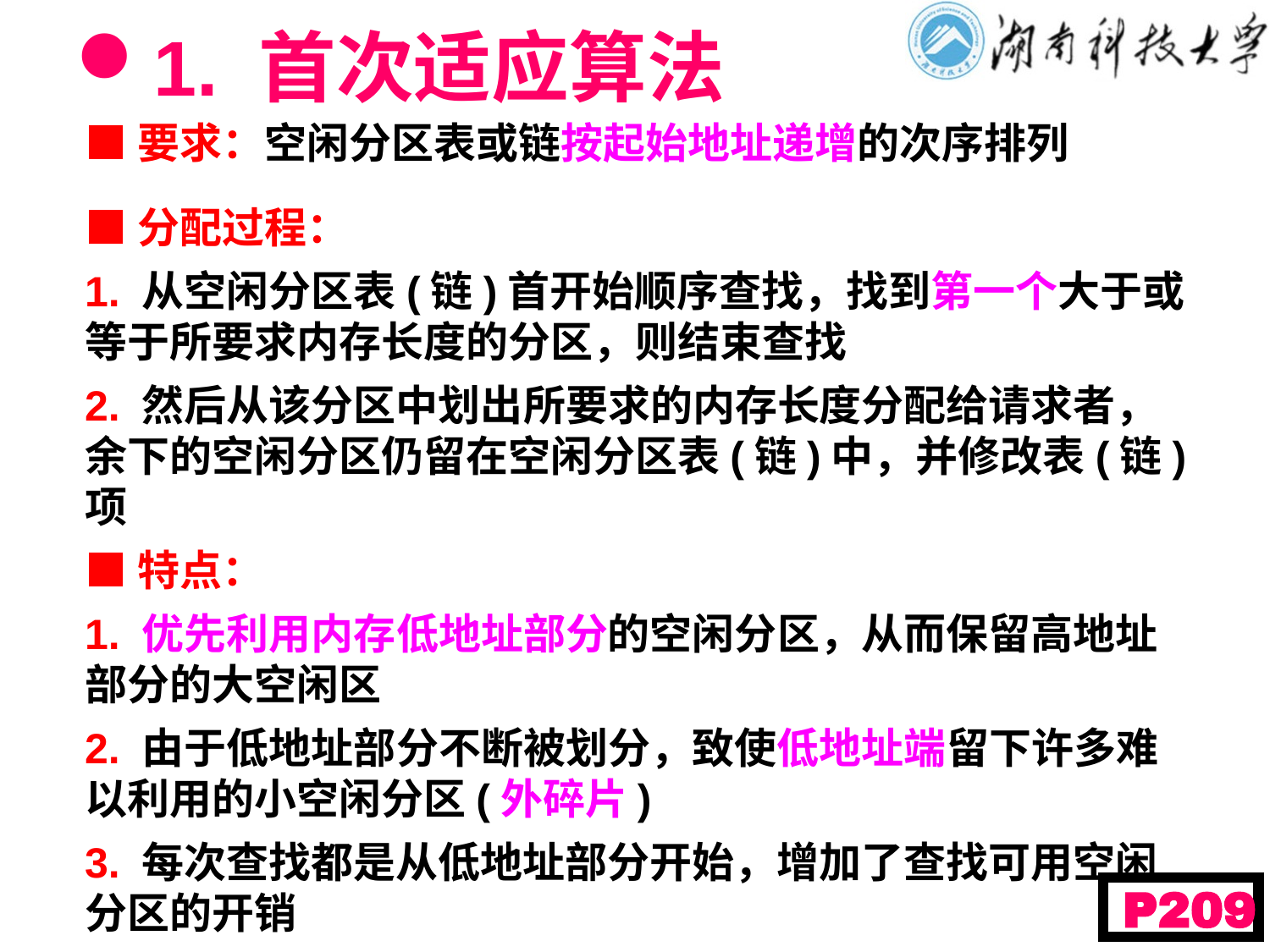

# 1. 首次适应算法
■要求：空闲分区表或链按起始地址递增的次序排列
■分配过程：
1. 从空闲分区表(链)首开始顺序查找，找到第一个大于或等于所要求内存长度的分区，则结束查找
2. 然后从该分区中划出所要求的内存长度分配给请求者，余下的空闲分区仍留在空闲分区表(链)中，并修改表(链)项
■特点：
1. 优先利用内存低地址部分的空闲分区，从而保留高地址部分的大空闲区
2. 由于低地址部分不断被划分，致使低地址端留下许多难以利用的小空闲分区(外碎片)
3. 每次查找都是从低地址部分开始，增加了查找可用空闲分区的开销
 P209